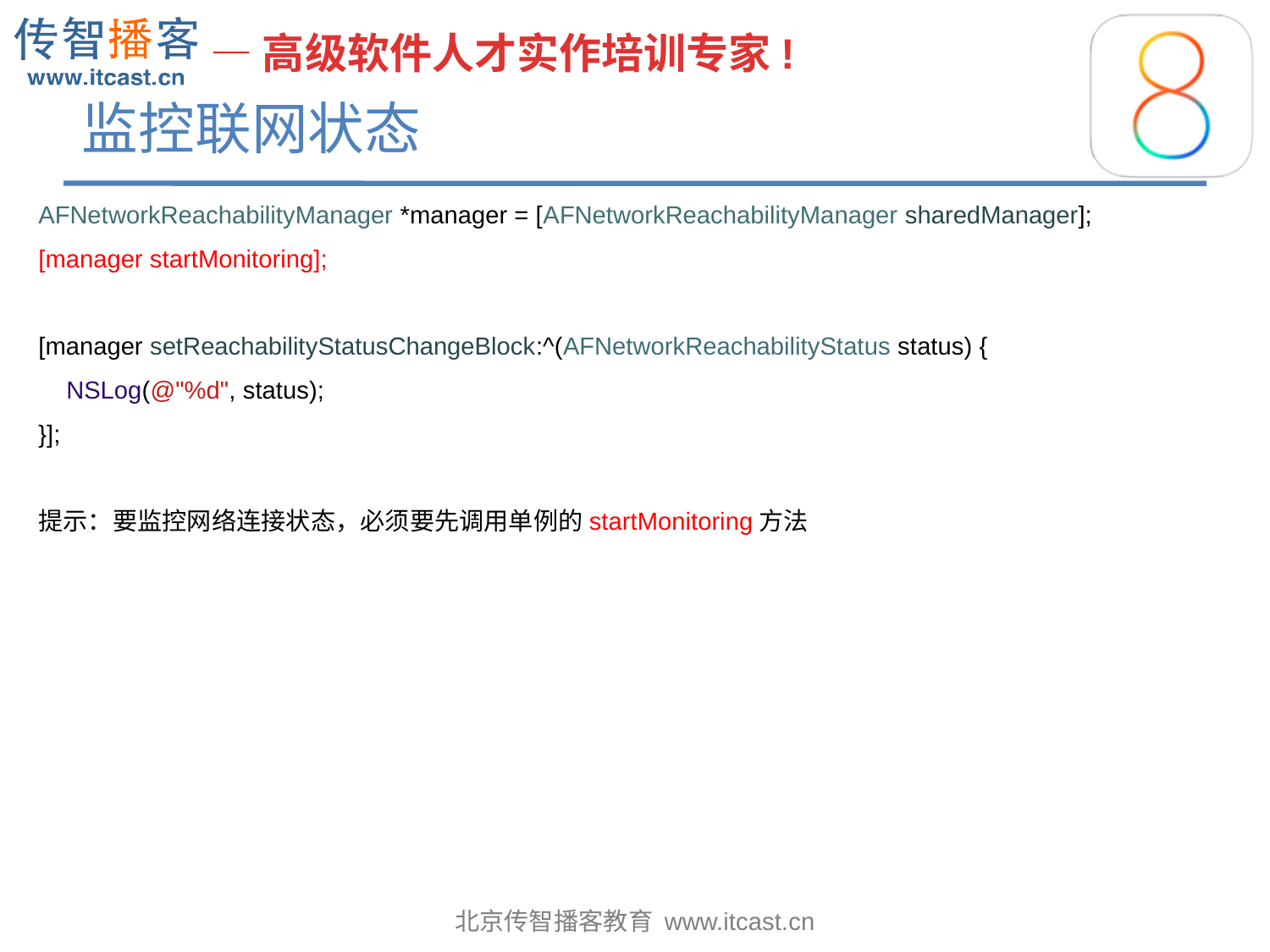

# 监控联网状态
AFNetworkReachabilityManager *manager = [AFNetworkReachabilityManager sharedManager];
[manager startMonitoring];

[manager setReachabilityStatusChangeBlock:^(AFNetworkReachabilityStatus status) {
    NSLog(@"%d", status);
}];

提示：要监控网络连接状态，必须要先调用单例的startMonitoring方法